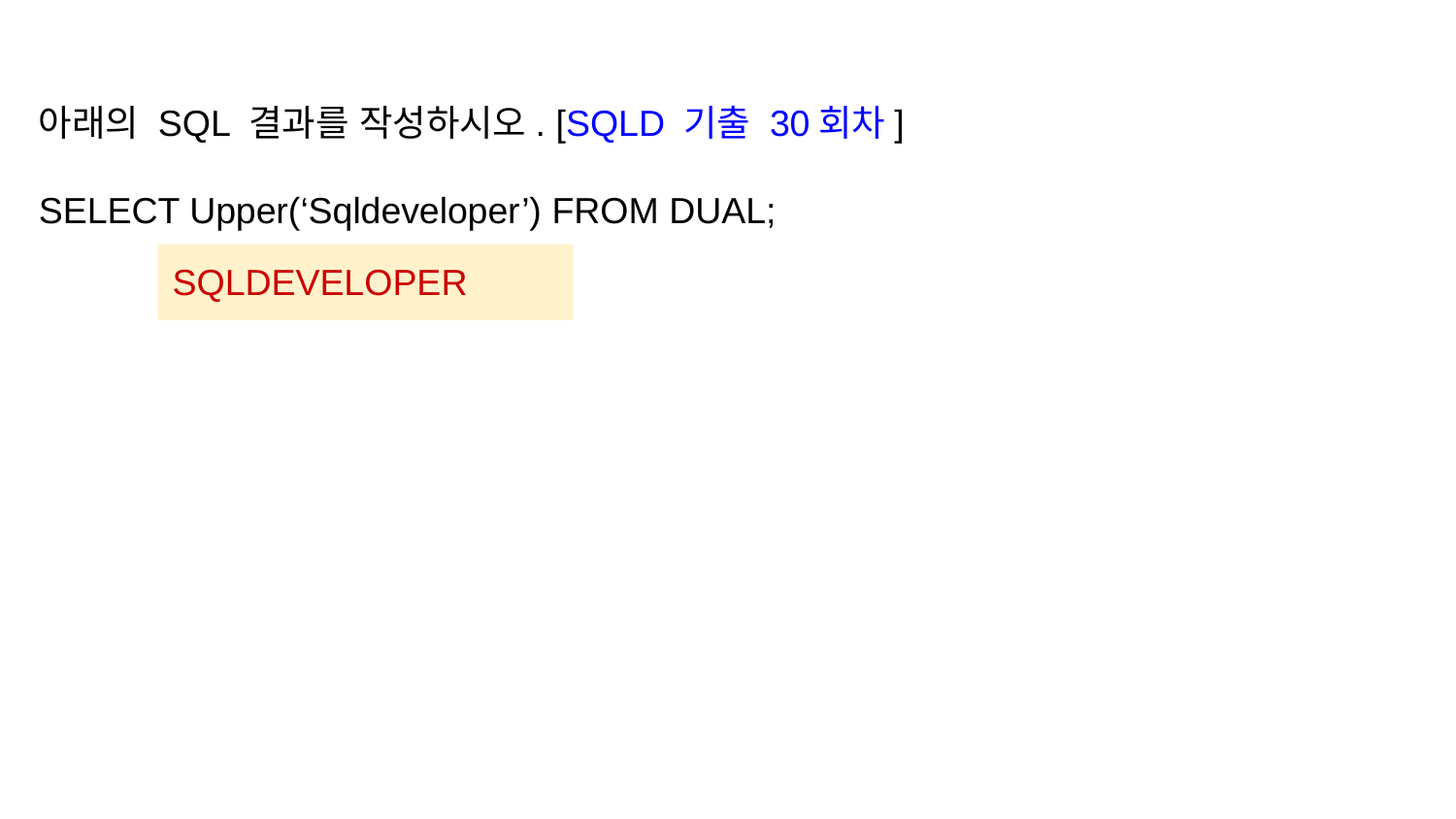

아래의 SQL 결과를 작성하시오. [SQLD 기출 30회차]
SELECT Upper(‘Sqldeveloper’) FROM DUAL;
SQLDEVELOPER